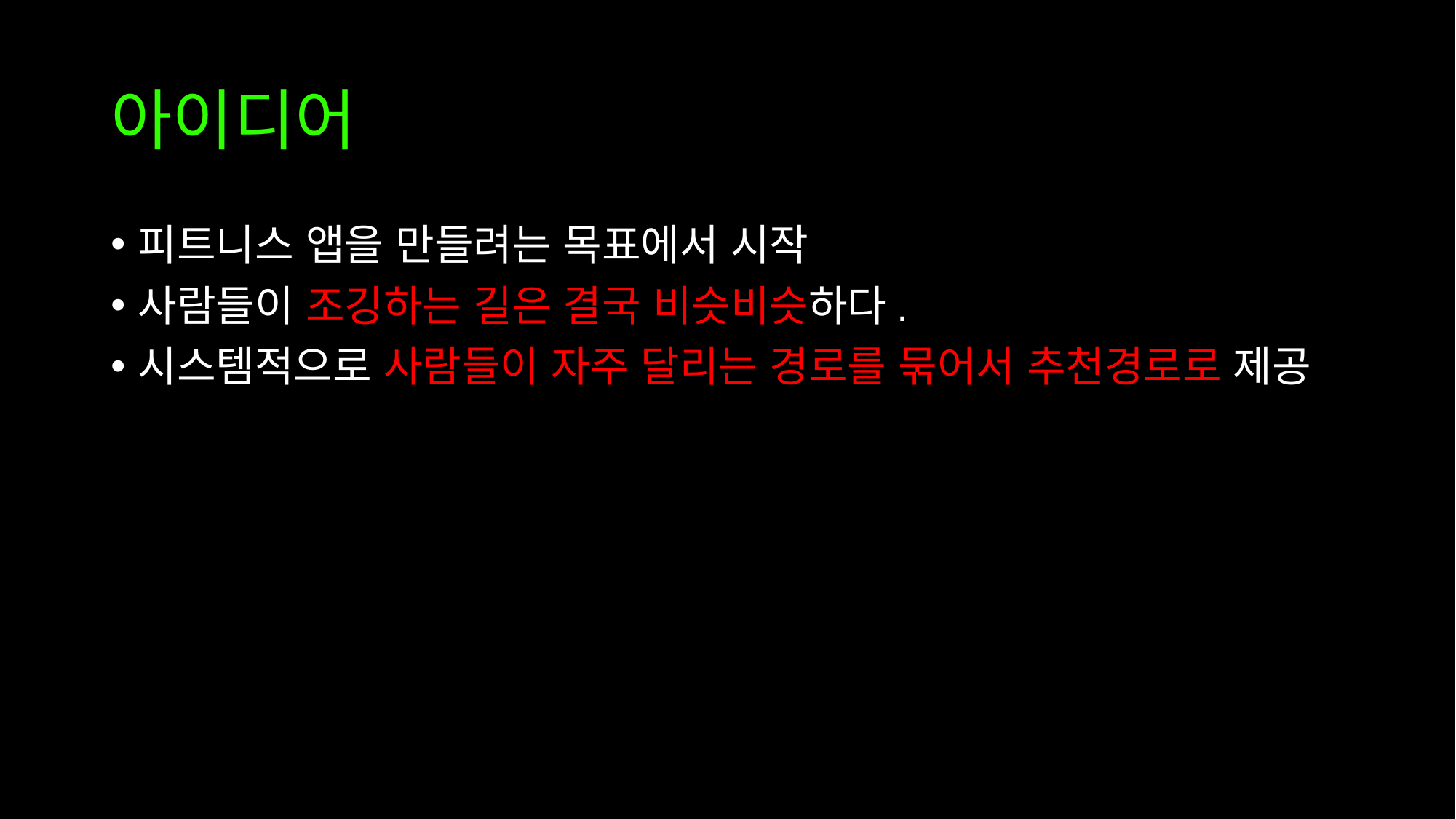

# 아이디어
피트니스 앱을 만들려는 목표에서 시작
사람들이 조깅하는 길은 결국 비슷비슷하다.
시스템적으로 사람들이 자주 달리는 경로를 묶어서 추천경로로 제공